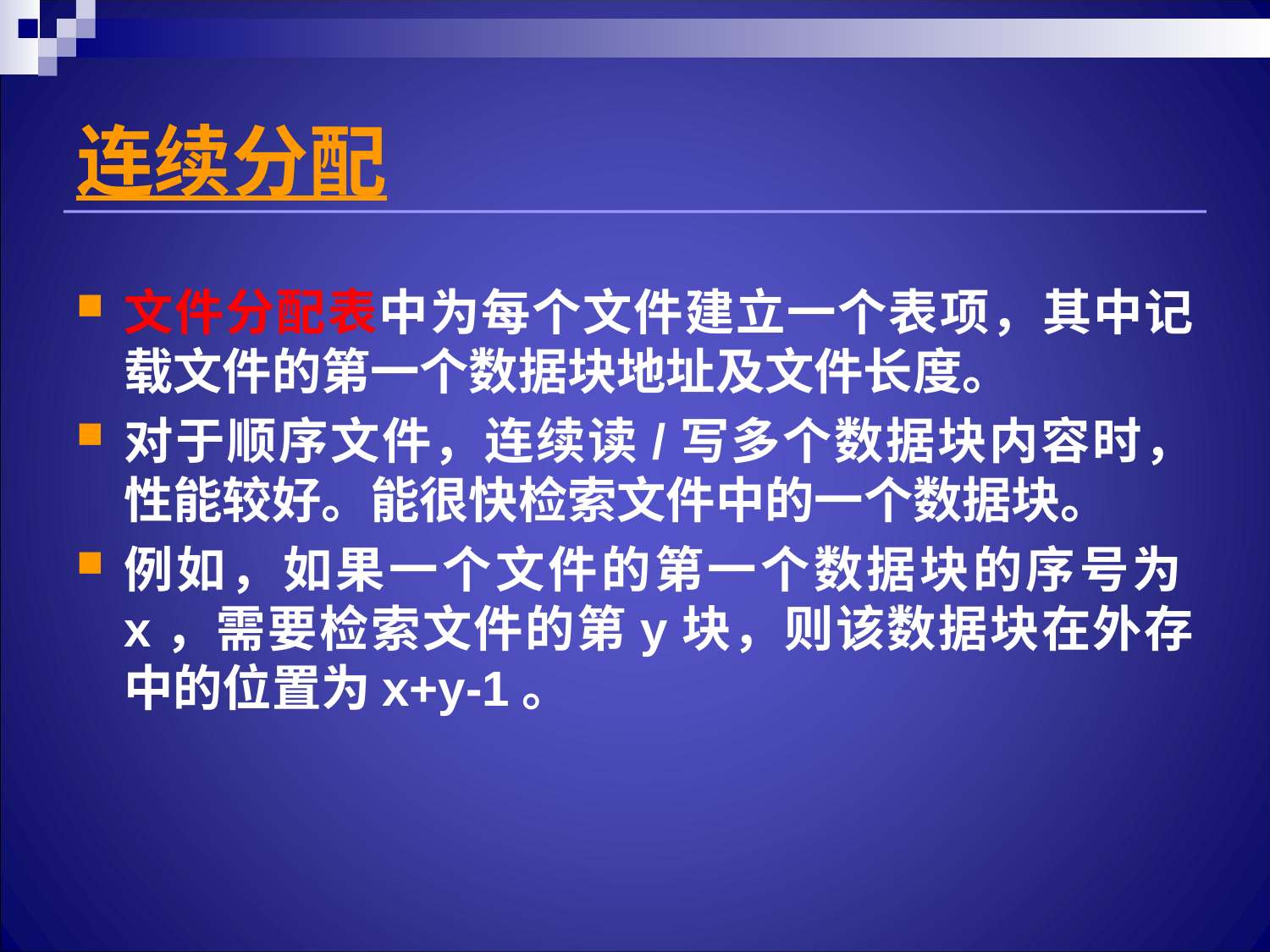

连续分配
文件分配表中为每个文件建立一个表项，其中记载文件的第一个数据块地址及文件长度。
对于顺序文件，连续读/写多个数据块内容时，性能较好。能很快检索文件中的一个数据块。
例如，如果一个文件的第一个数据块的序号为x，需要检索文件的第y块，则该数据块在外存中的位置为x+y-1。